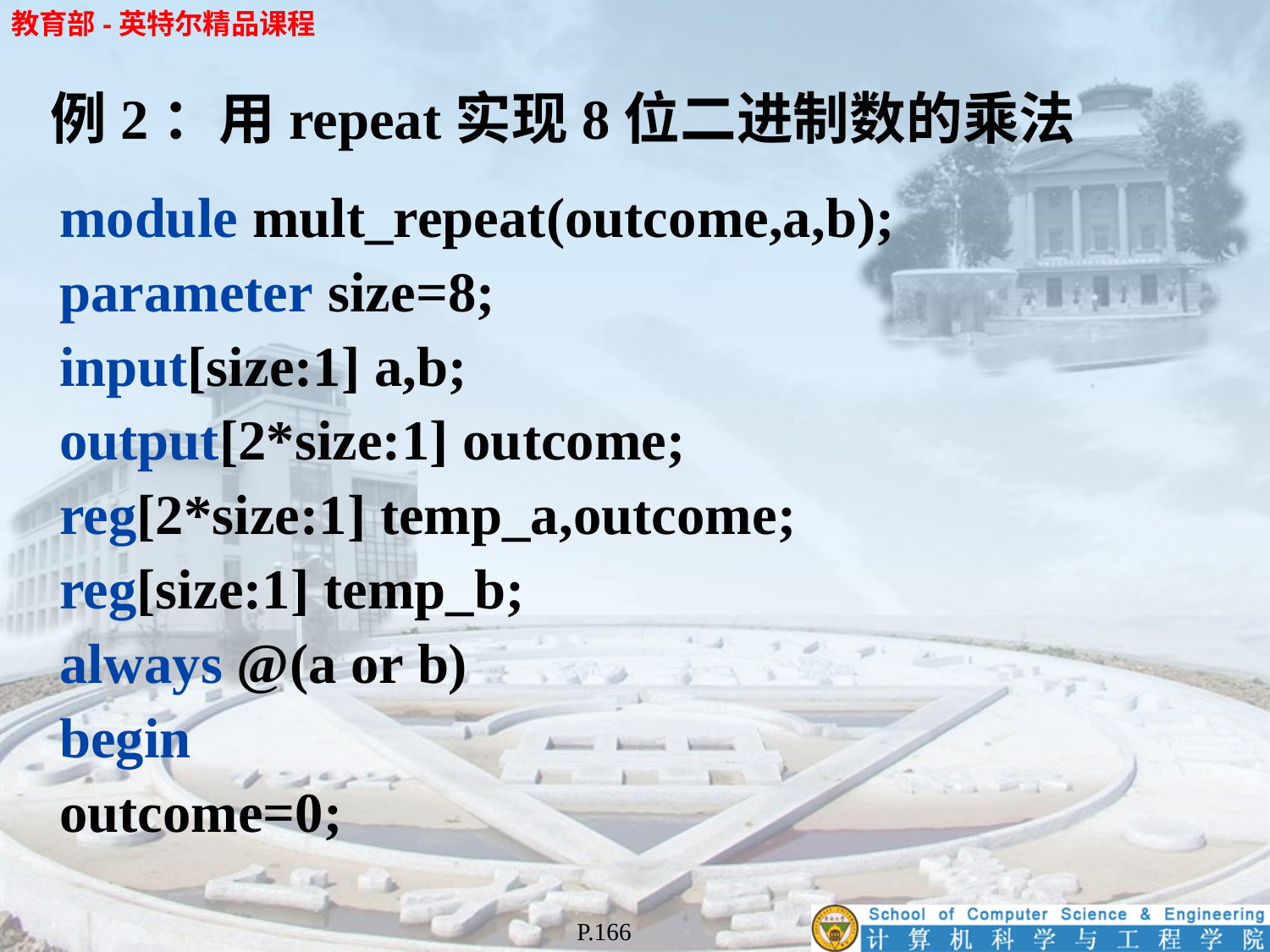

例2：用repeat实现8位二进制数的乘法
module mult_repeat(outcome,a,b);
parameter size=8;
input[size:1] a,b;
output[2*size:1] outcome;
reg[2*size:1] temp_a,outcome;
reg[size:1] temp_b;
always @(a or b)
begin
outcome=0;
P.166